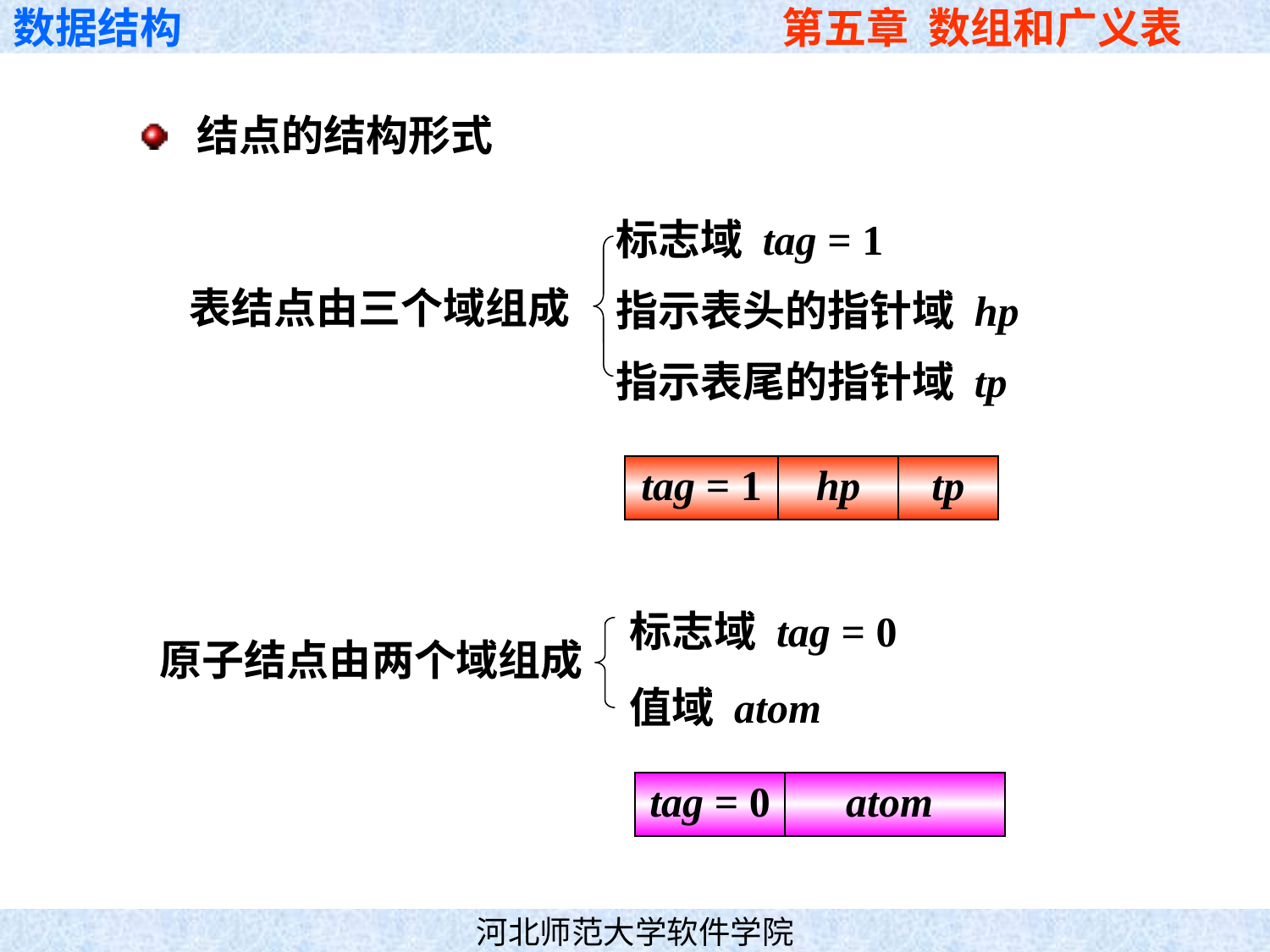

结点的结构形式
标志域 tag = 1
指示表头的指针域 hp
指示表尾的指针域 tp

表结点由三个域组成
| tag = 1 | hp | tp |
| --- | --- | --- |
标志域 tag = 0
值域 atom

原子结点由两个域组成
| tag = 0 | atom |
| --- | --- |